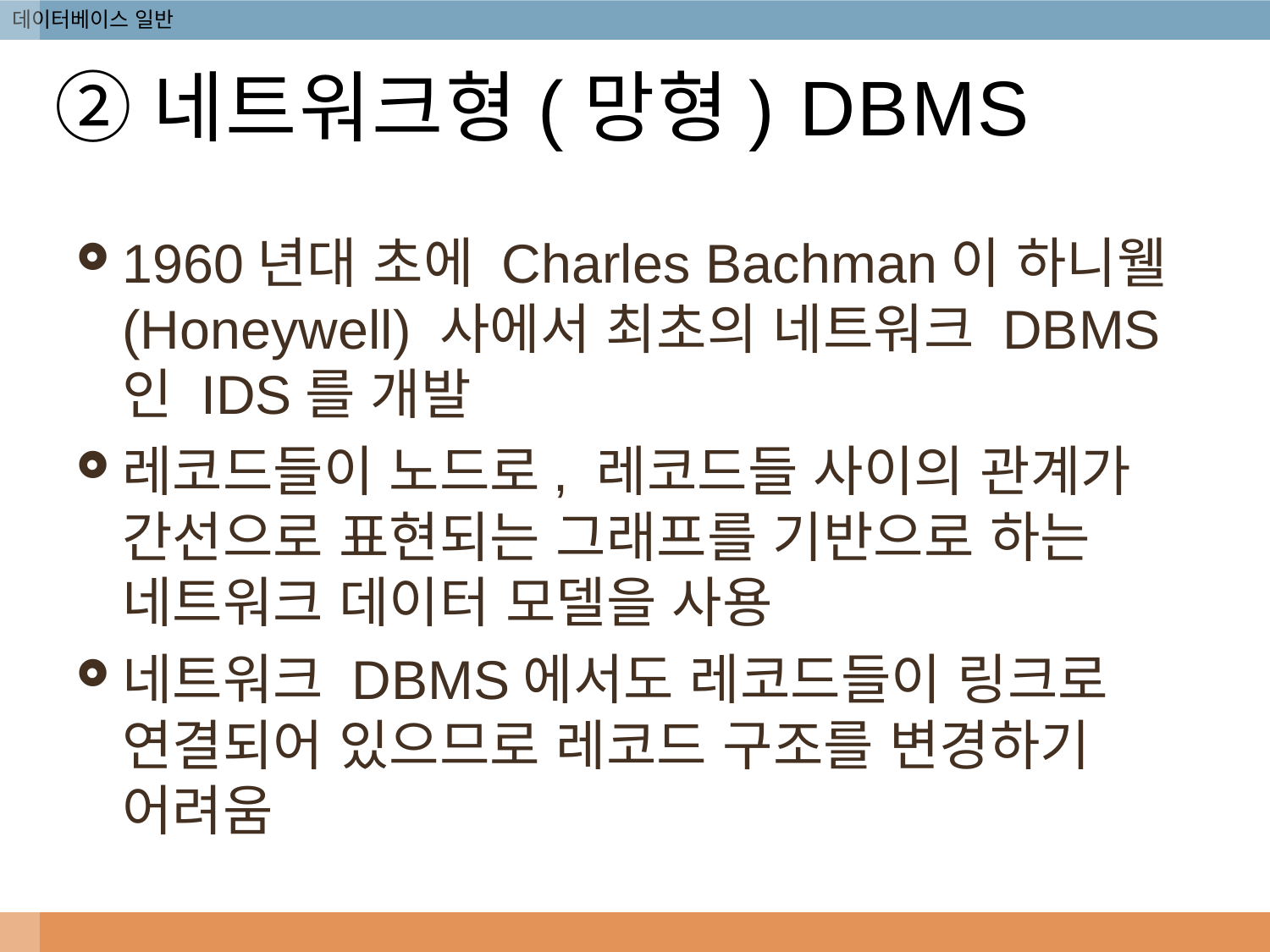

# ②네트워크형(망형) DBMS
1960년대 초에 Charles Bachman이 하니웰(Honeywell) 사에서 최초의 네트워크 DBMS인 IDS를 개발
레코드들이 노드로, 레코드들 사이의 관계가 간선으로 표현되는 그래프를 기반으로 하는 네트워크 데이터 모델을 사용
네트워크 DBMS에서도 레코드들이 링크로 연결되어 있으므로 레코드 구조를 변경하기 어려움